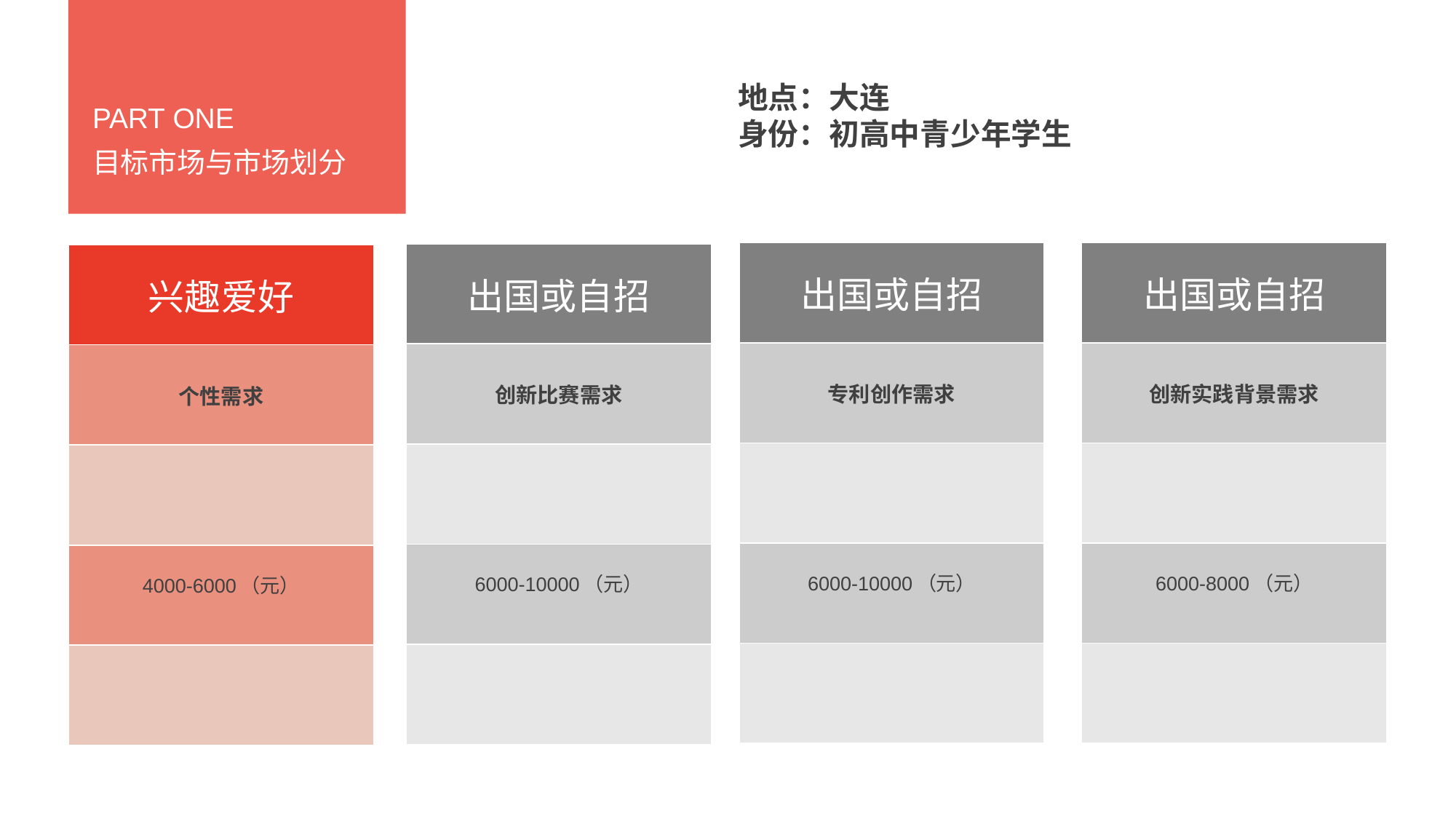

PART ONE
目标市场与市场划分
地点：大连
身份：初高中青少年学生
| 出国或自招 |
| --- |
| 专利创作需求 |
|  |
| 6000-10000（元） |
|  |
| 出国或自招 |
| --- |
| 创新实践背景需求 |
|  |
| 6000-8000（元） |
|  |
| TITLE HERE |
| --- |
| 点击此处添加文本 |
| 点击此处添加文本 |
| 点击此处添加文本 |
| 点击此处添加文本 |
| 出国或自招 |
| --- |
| 创新比赛需求 |
|  |
| 6000-10000（元） |
|  |
| 兴趣爱好 |
| --- |
| 个性需求 |
|  |
| 4000-6000（元） |
|  |